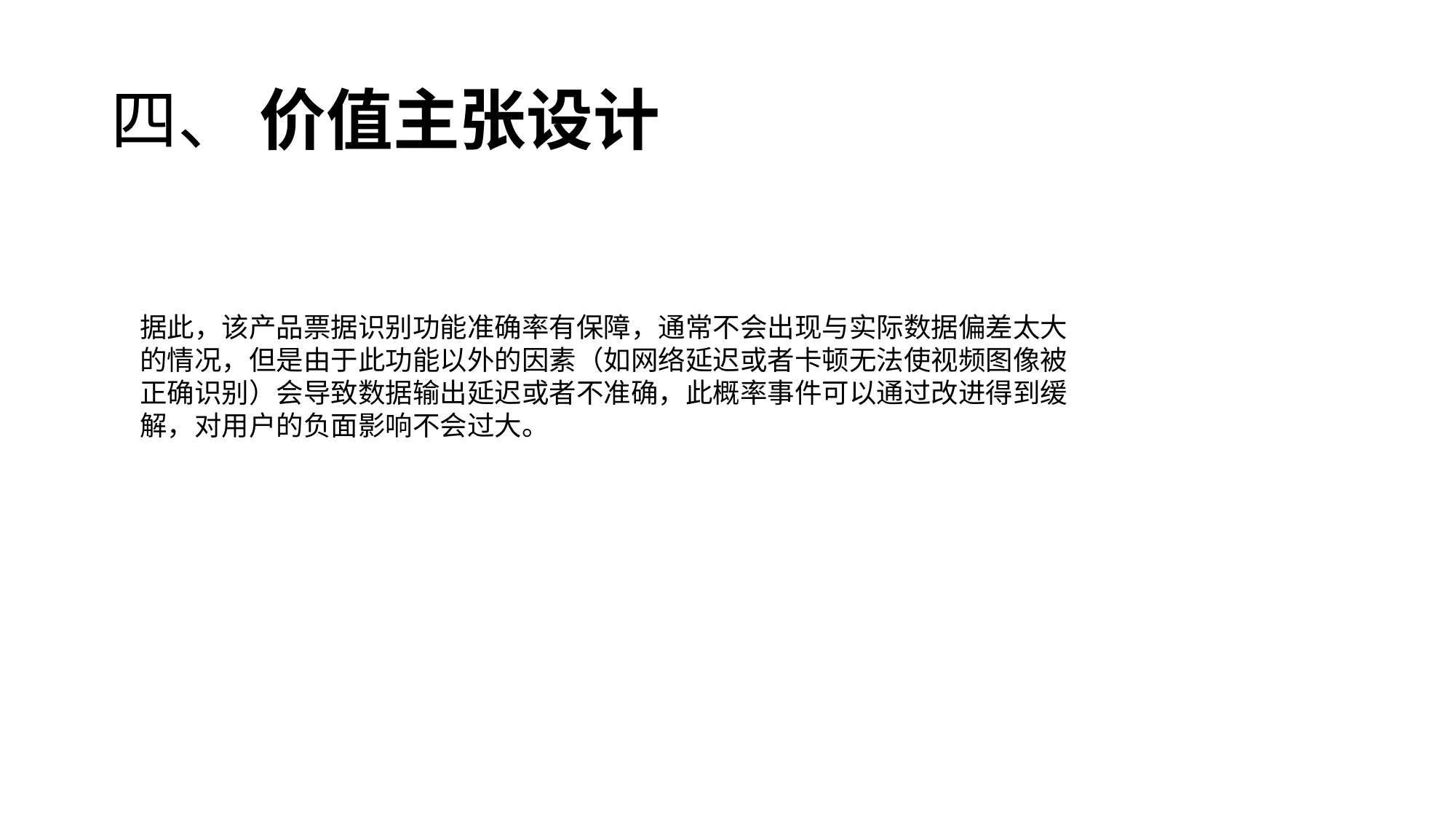

# 四、 价值主张设计
据此，该产品票据识别功能准确率有保障，通常不会出现与实际数据偏差太大的情况，但是由于此功能以外的因素（如网络延迟或者卡顿无法使视频图像被正确识别）会导致数据输出延迟或者不准确，此概率事件可以通过改进得到缓解，对用户的负面影响不会过大。